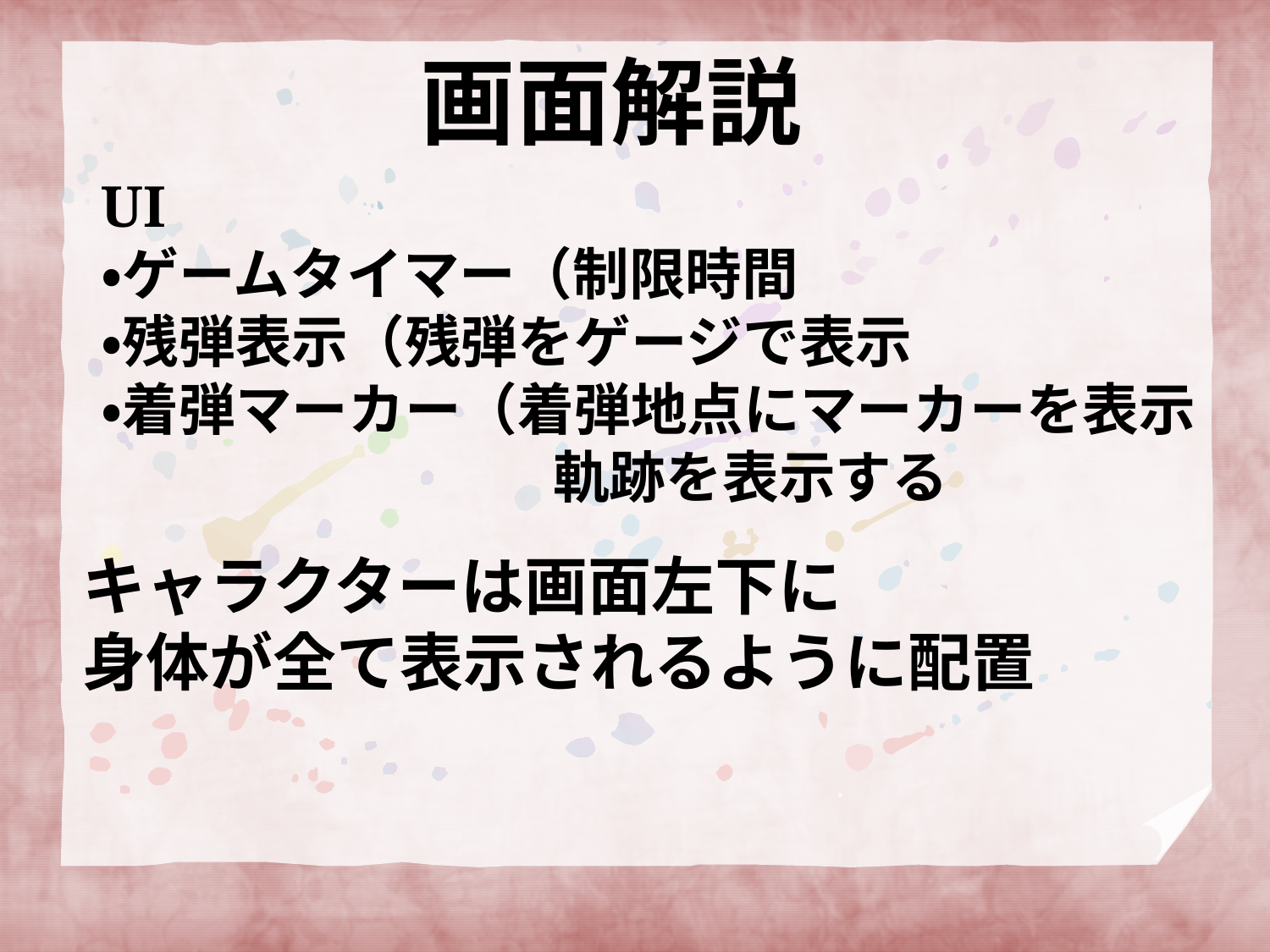

画面解説
UI
・ゲームタイマー（制限時間
・残弾表示（残弾をゲージで表示
・着弾マーカー（着弾地点にマーカーを表示
　　　　　　　　軌跡を表示する

キャラクターは画面左下に
身体が全て表示されるように配置